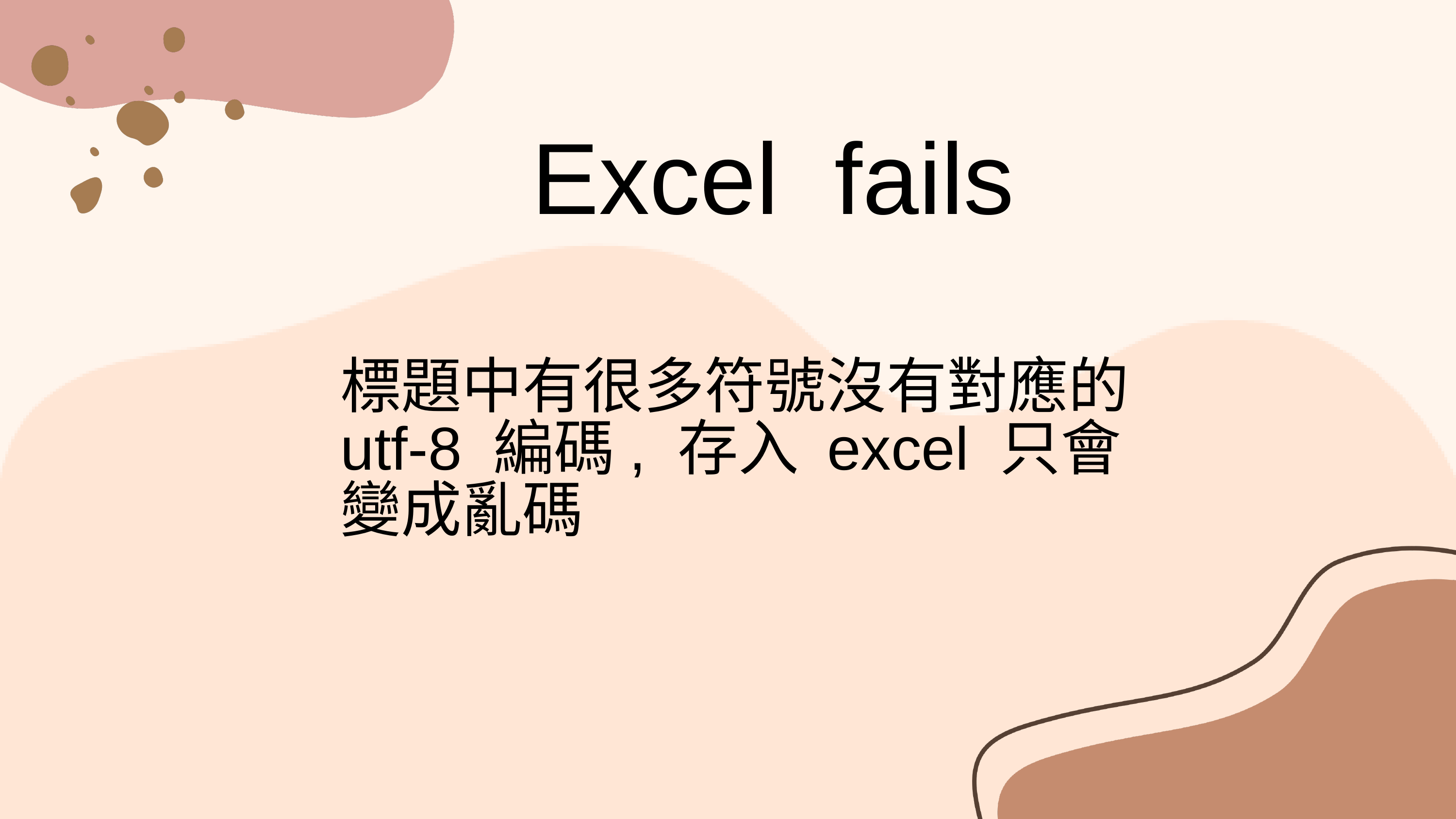

Excel  fails

標題中有很多符號沒有對應的utf-8 編碼, 存入 excel 只會變成亂碼